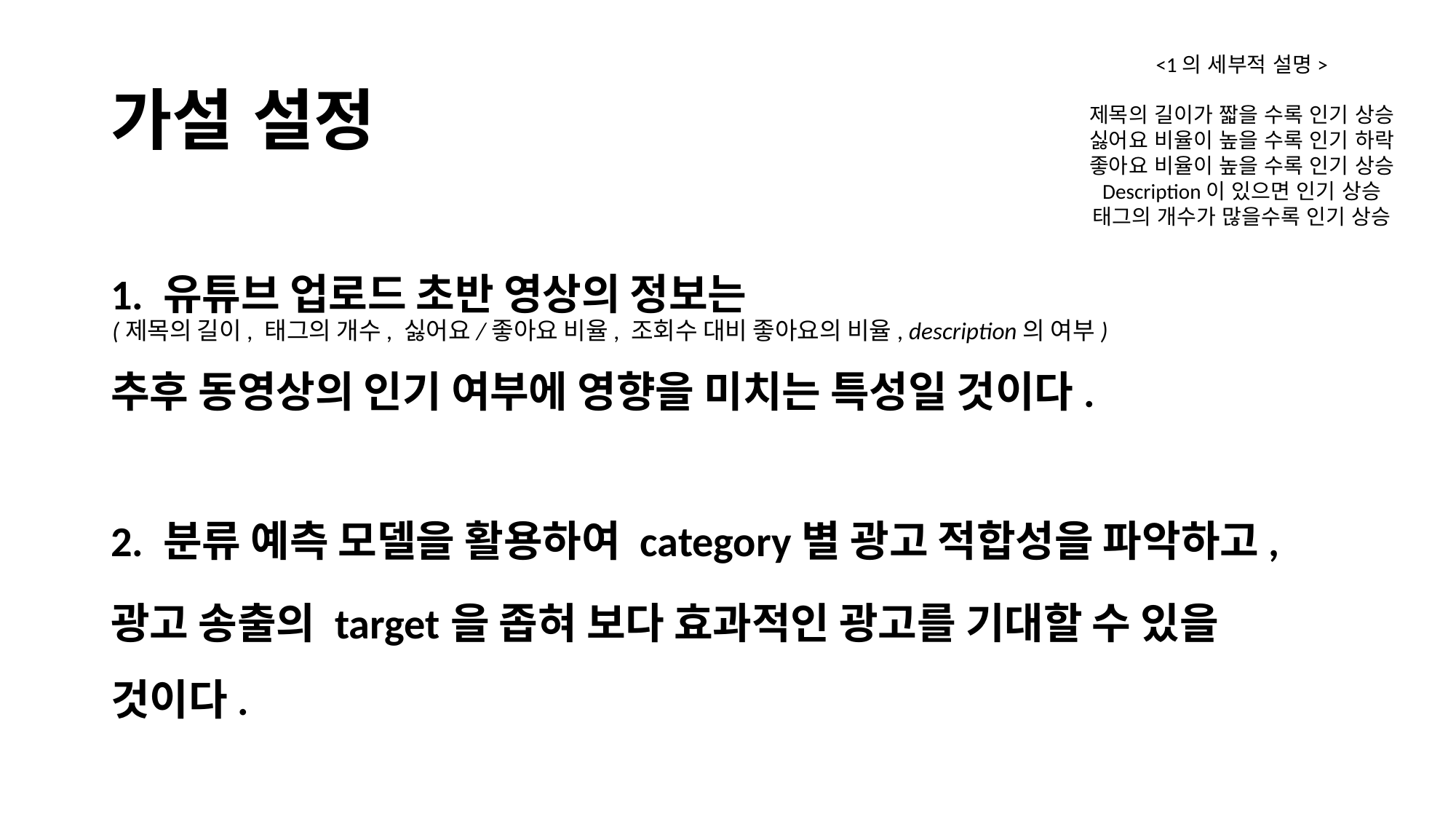

# 가설 설정
<1의 세부적 설명>

제목의 길이가 짧을 수록 인기 상승
싫어요 비율이 높을 수록 인기 하락
좋아요 비율이 높을 수록 인기 상승
Description이 있으면 인기 상승
태그의 개수가 많을수록 인기 상승
1. 유튜브 업로드 초반 영상의 정보는
추후 동영상의 인기 여부에 영향을 미치는 특성일 것이다.

2. 분류 예측 모델을 활용하여 category별 광고 적합성을 파악하고,
광고 송출의 target을 좁혀 보다 효과적인 광고를 기대할 수 있을 것이다.
(제목의 길이, 태그의 개수, 싫어요/좋아요 비율, 조회수 대비 좋아요의 비율, description의 여부)